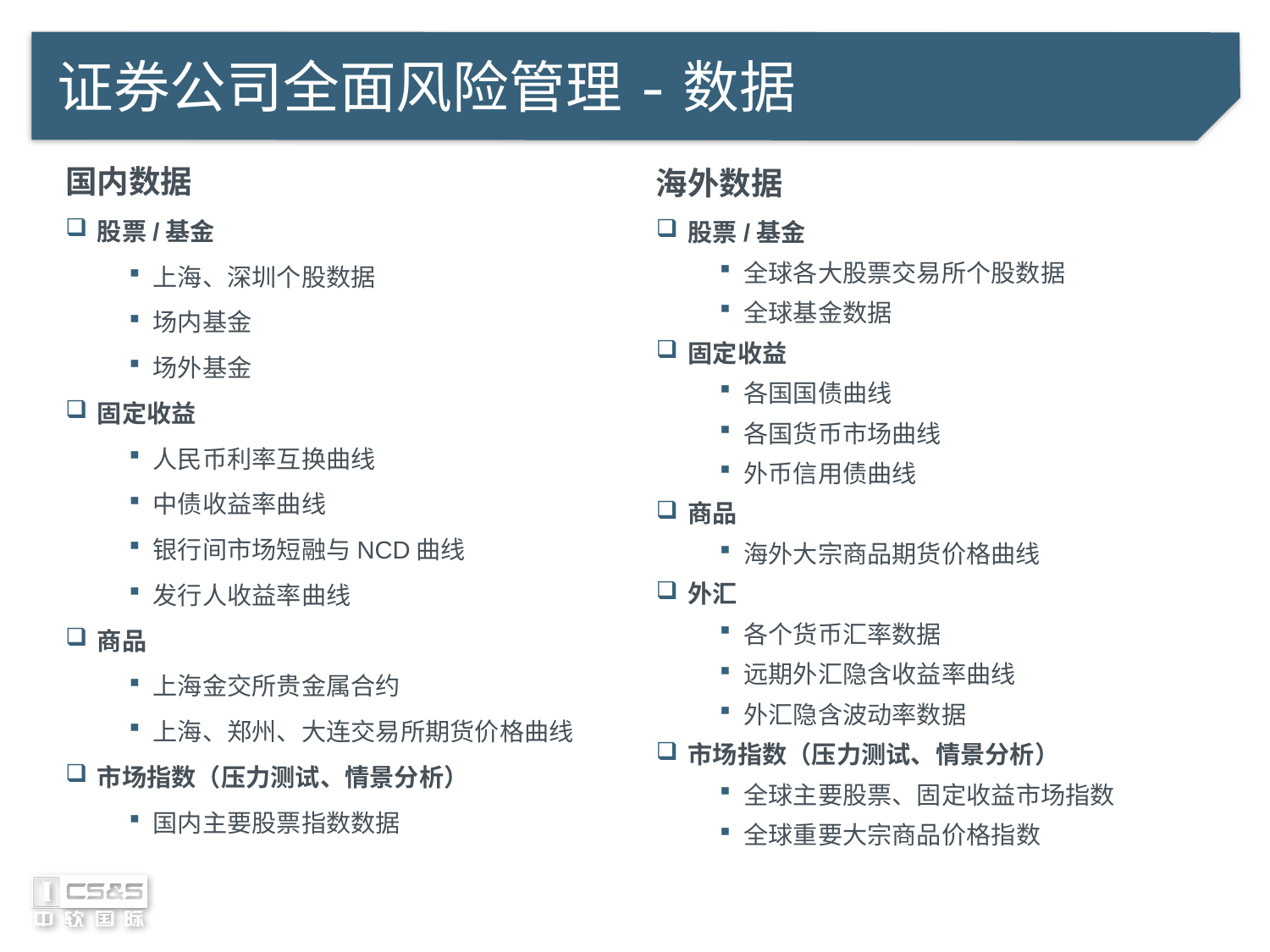

# 证券公司全面风险管理-数据
国内数据
股票/基金
上海、深圳个股数据
场内基金
场外基金
固定收益
人民币利率互换曲线
中债收益率曲线
银行间市场短融与NCD曲线
发行人收益率曲线
商品
上海金交所贵金属合约
上海、郑州、大连交易所期货价格曲线
市场指数（压力测试、情景分析）
国内主要股票指数数据
海外数据
股票/基金
全球各大股票交易所个股数据
全球基金数据
固定收益
各国国债曲线
各国货币市场曲线
外币信用债曲线
商品
海外大宗商品期货价格曲线
外汇
各个货币汇率数据
远期外汇隐含收益率曲线
外汇隐含波动率数据
市场指数（压力测试、情景分析）
全球主要股票、固定收益市场指数
全球重要大宗商品价格指数